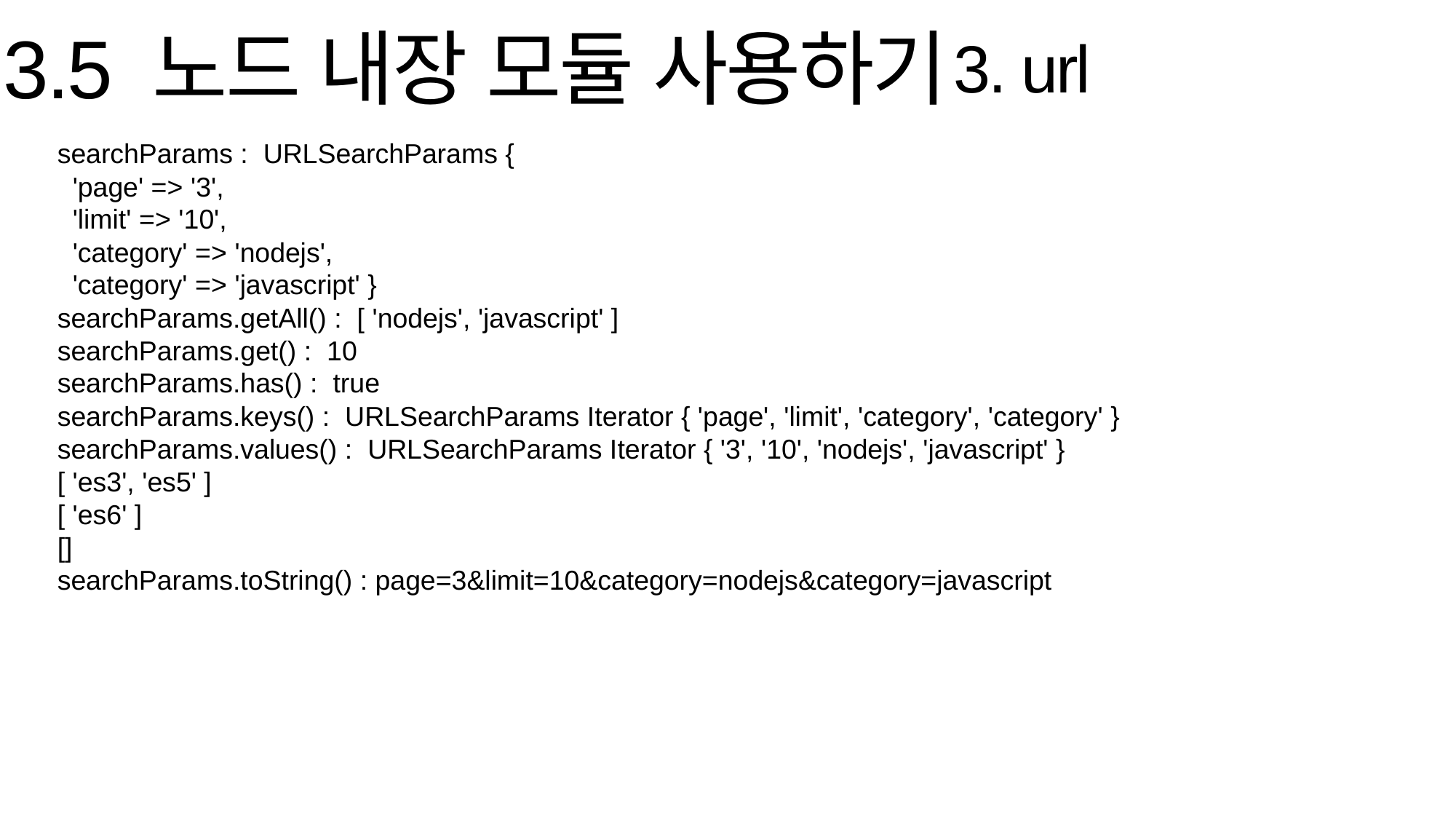

3.5 노드 내장 모듈 사용하기
3. url
searchParams :  URLSearchParams {
  'page' => '3',
  'limit' => '10',
  'category' => 'nodejs',
  'category' => 'javascript' }
searchParams.getAll() :  [ 'nodejs', 'javascript' ]
searchParams.get() :  10
searchParams.has() :  true
searchParams.keys() :  URLSearchParams Iterator { 'page', 'limit', 'category', 'category' }
searchParams.values() :  URLSearchParams Iterator { '3', '10', 'nodejs', 'javascript' }
[ 'es3', 'es5' ]
[ 'es6' ]
[]
searchParams.toString() : page=3&limit=10&category=nodejs&category=javascript